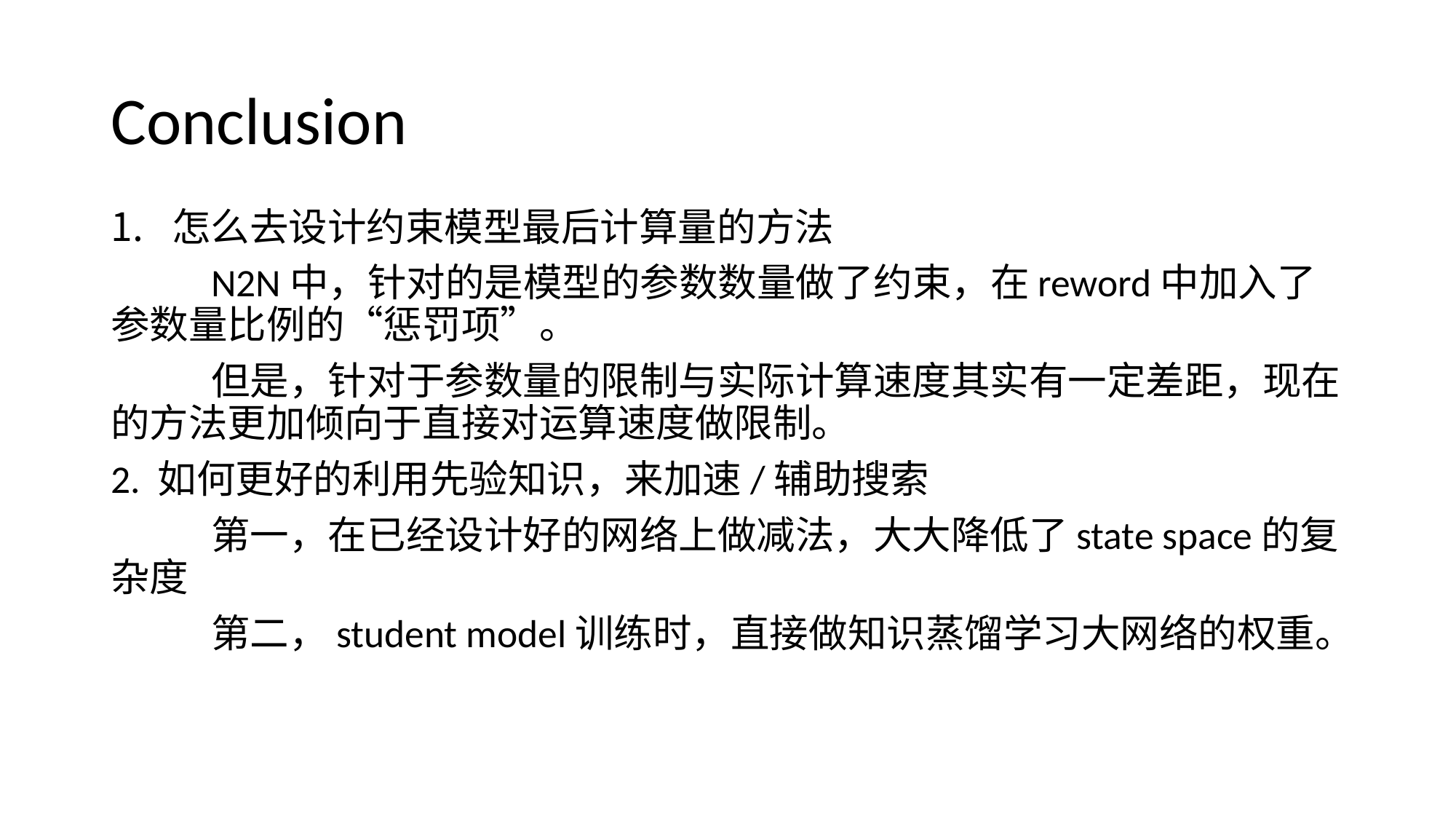

# Conclusion
怎么去设计约束模型最后计算量的方法
	N2N中，针对的是模型的参数数量做了约束，在reword中加入了参数量比例的“惩罚项”。
	但是，针对于参数量的限制与实际计算速度其实有一定差距，现在的方法更加倾向于直接对运算速度做限制。
2. 如何更好的利用先验知识，来加速/辅助搜索
	第一，在已经设计好的网络上做减法，大大降低了state space的复杂度
	第二，student model训练时，直接做知识蒸馏学习大网络的权重。